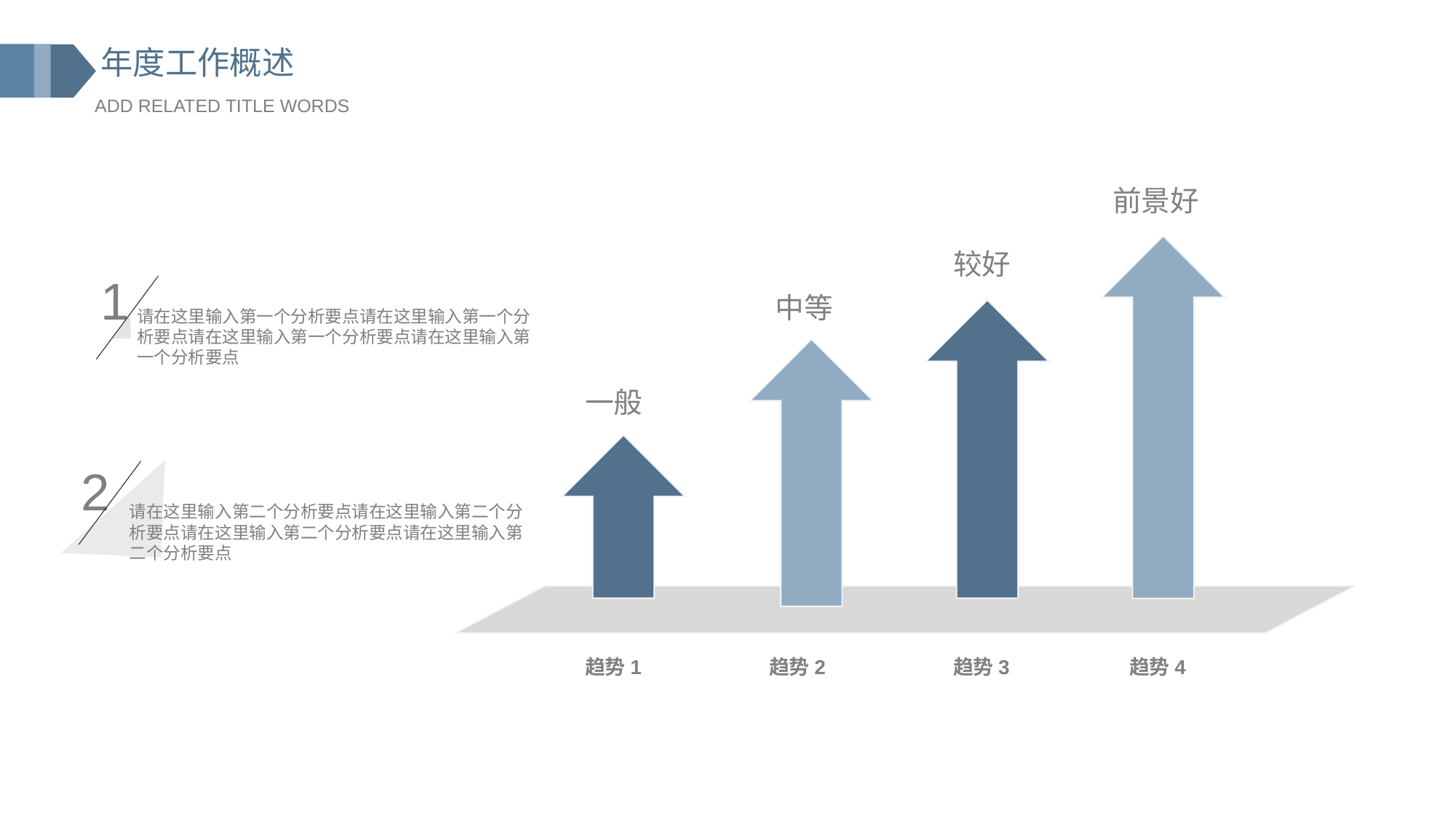

前景好

较好
1

中等
请在这里输入第一个分析要点请在这里输入第一个分析要点请在这里输入第一个分析要点请在这里输入第一个分析要点

一般

2

请在这里输入第二个分析要点请在这里输入第二个分析要点请在这里输入第二个分析要点请在这里输入第二个分析要点

趋势1
趋势2
趋势3
趋势4